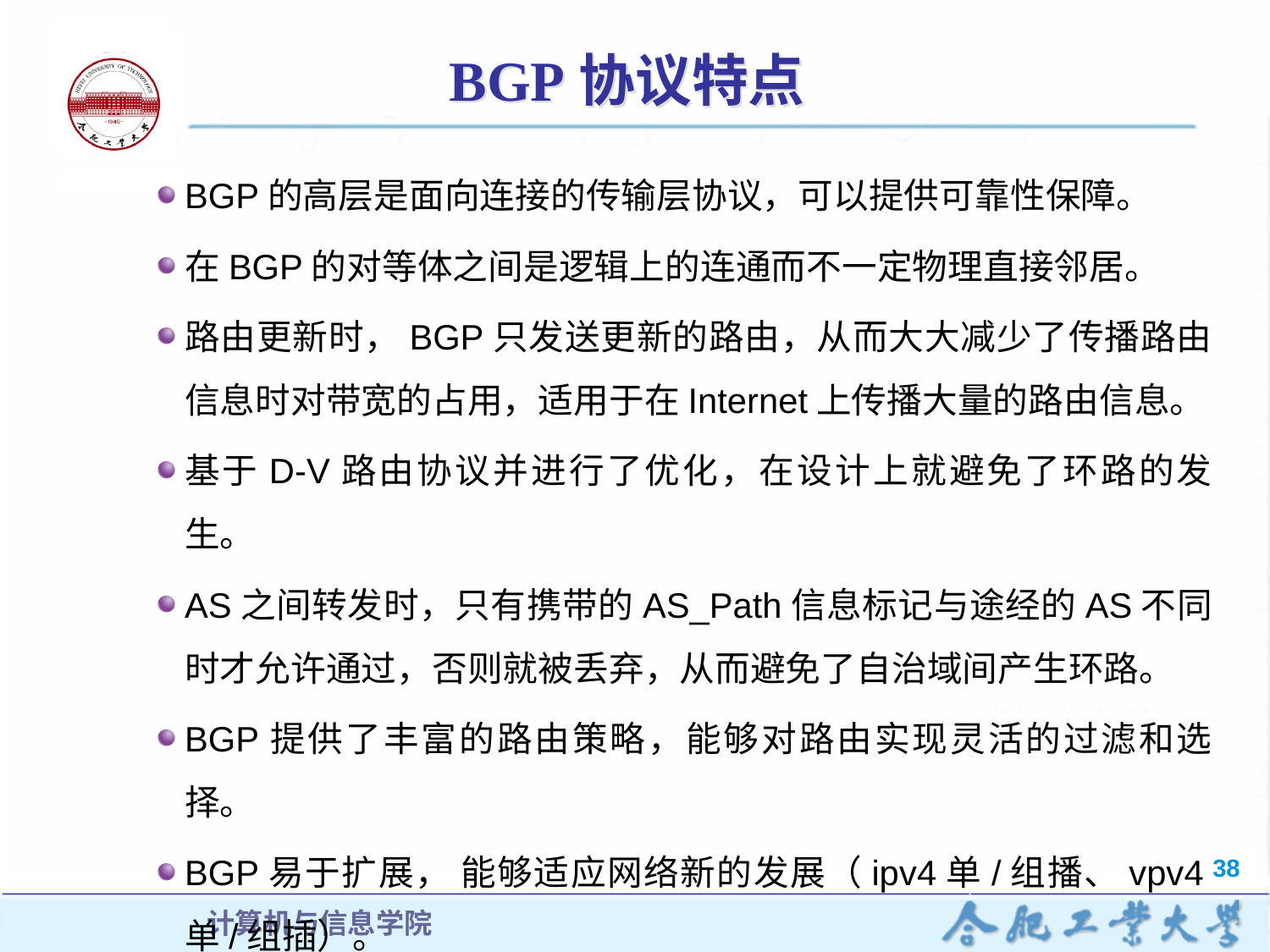

# BGP协议特点
BGP的高层是面向连接的传输层协议，可以提供可靠性保障。
在BGP的对等体之间是逻辑上的连通而不一定物理直接邻居。
路由更新时，BGP只发送更新的路由，从而大大减少了传播路由信息时对带宽的占用，适用于在Internet上传播大量的路由信息。
基于D-V路由协议并进行了优化，在设计上就避免了环路的发生。
AS之间转发时，只有携带的AS_Path信息标记与途经的AS不同时才允许通过，否则就被丢弃，从而避免了自治域间产生环路。
BGP提供了丰富的路由策略，能够对路由实现灵活的过滤和选择。
BGP易于扩展， 能够适应网络新的发展（ipv4单/组播、vpv4单/组插）。